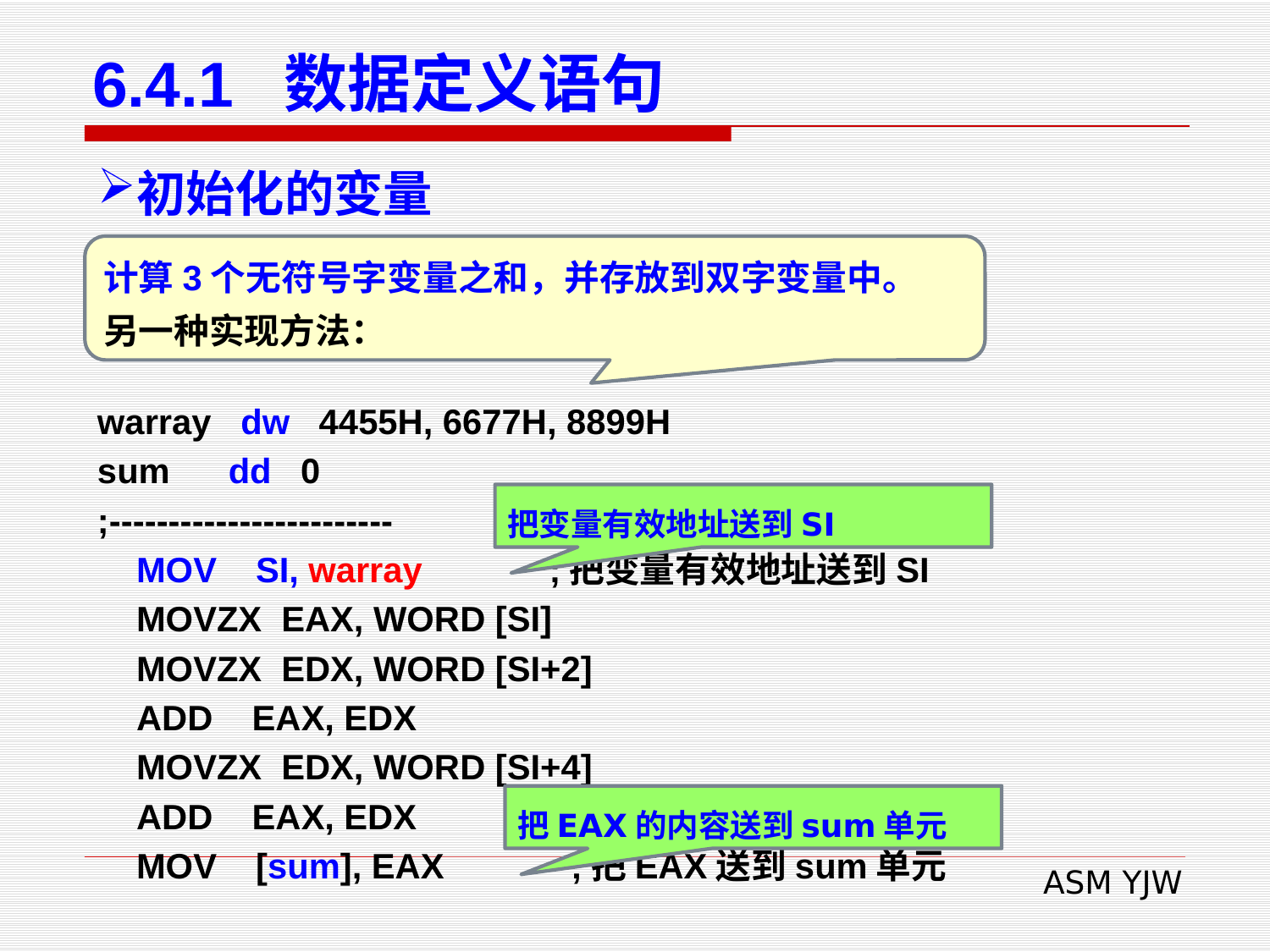

# 6.4.1  数据定义语句
初始化的变量

计算3个无符号字变量之和，并存放到双字变量中。
另一种实现方法：
warray   dw   4455H, 6677H, 8899H
sum      dd   0
;------------------------
    MOV    SI, warray             ;把变量有效地址送到SI
    MOVZX  EAX, WORD [SI]
    MOVZX  EDX, WORD [SI+2]
    ADD    EAX, EDX
    MOVZX  EDX, WORD [SI+4]
    ADD    EAX, EDX
    MOV    [sum], EAX             ;把EAX送到sum单元
把变量有效地址送到SI
把EAX的内容送到sum单元